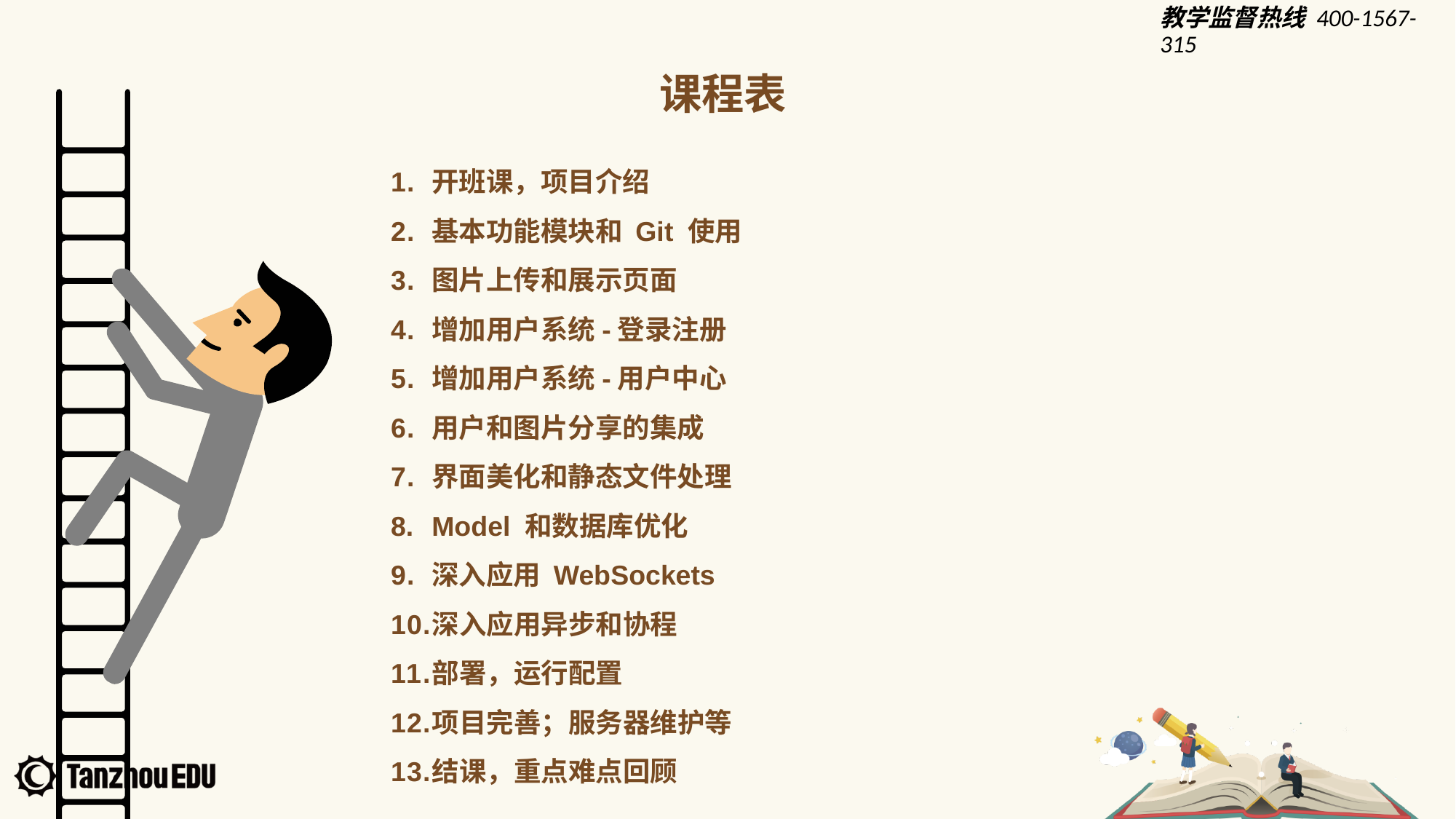

课程表

开班课，项目介绍
基本功能模块和 Git 使用
图片上传和展示页面
增加用户系统-登录注册
增加用户系统-用户中心
用户和图片分享的集成
界面美化和静态文件处理
Model 和数据库优化
深入应用 WebSockets
深入应用异步和协程
部署，运行配置
项目完善；服务器维护等
结课，重点难点回顾